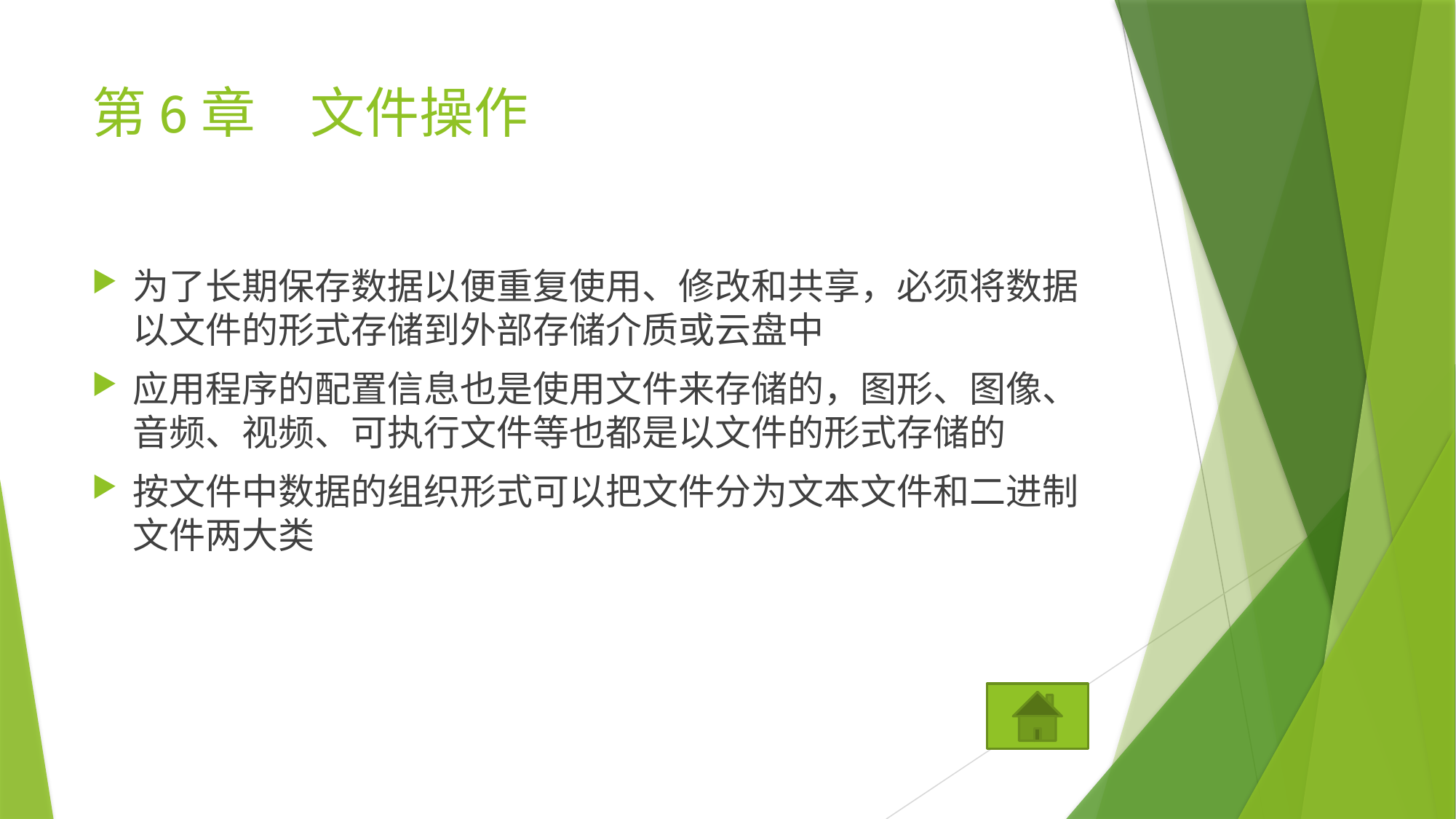

# 第6章	文件操作
为了长期保存数据以便重复使用、修改和共享，必须将数据以文件的形式存储到外部存储介质或云盘中
应用程序的配置信息也是使用文件来存储的，图形、图像、音频、视频、可执行文件等也都是以文件的形式存储的
按文件中数据的组织形式可以把文件分为文本文件和二进制文件两大类